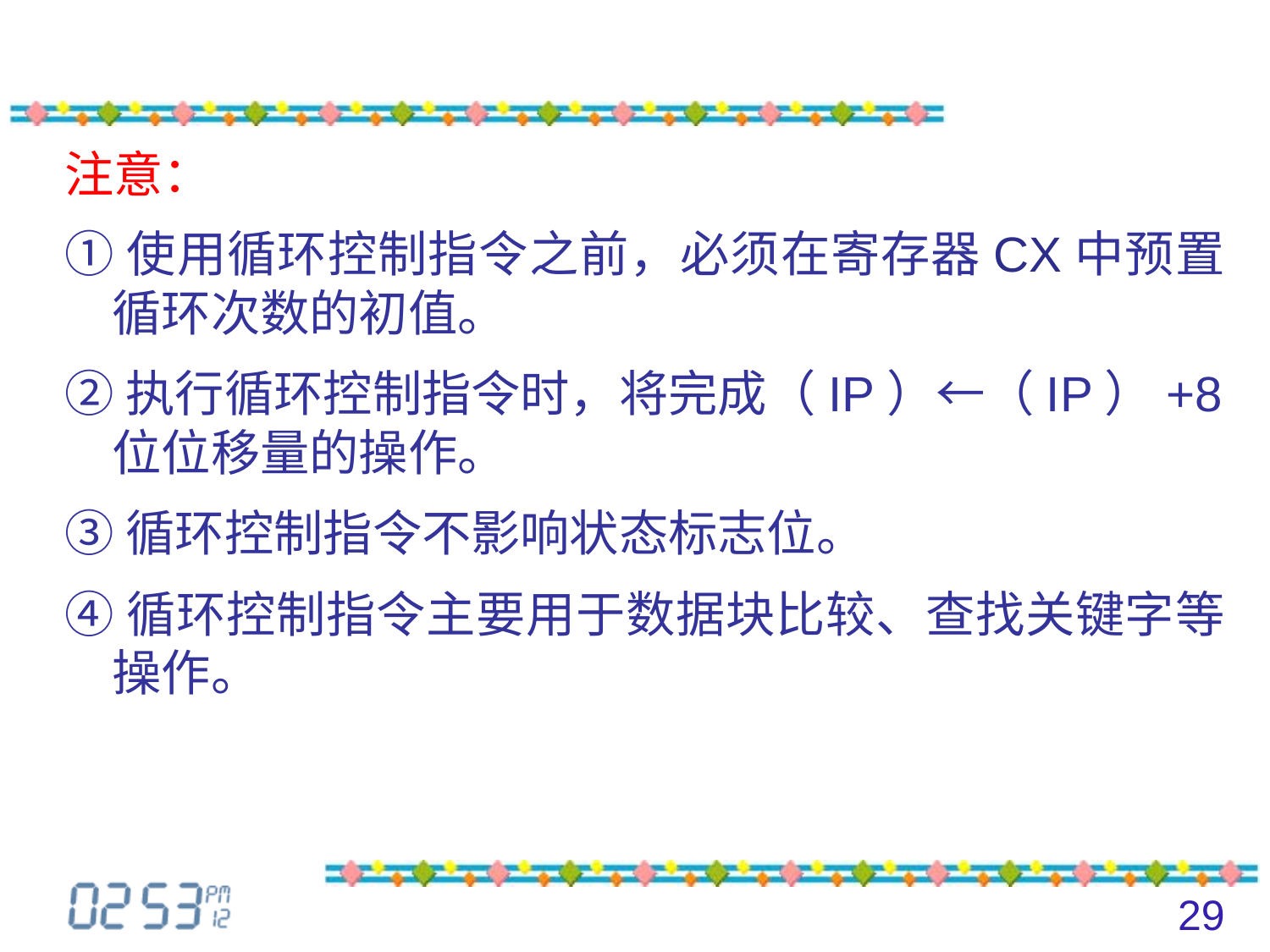

#
注意：
①使用循环控制指令之前，必须在寄存器CX中预置循环次数的初值。
②执行循环控制指令时，将完成（IP）←（IP）+8位位移量的操作。
③循环控制指令不影响状态标志位。
④循环控制指令主要用于数据块比较、查找关键字等操作。